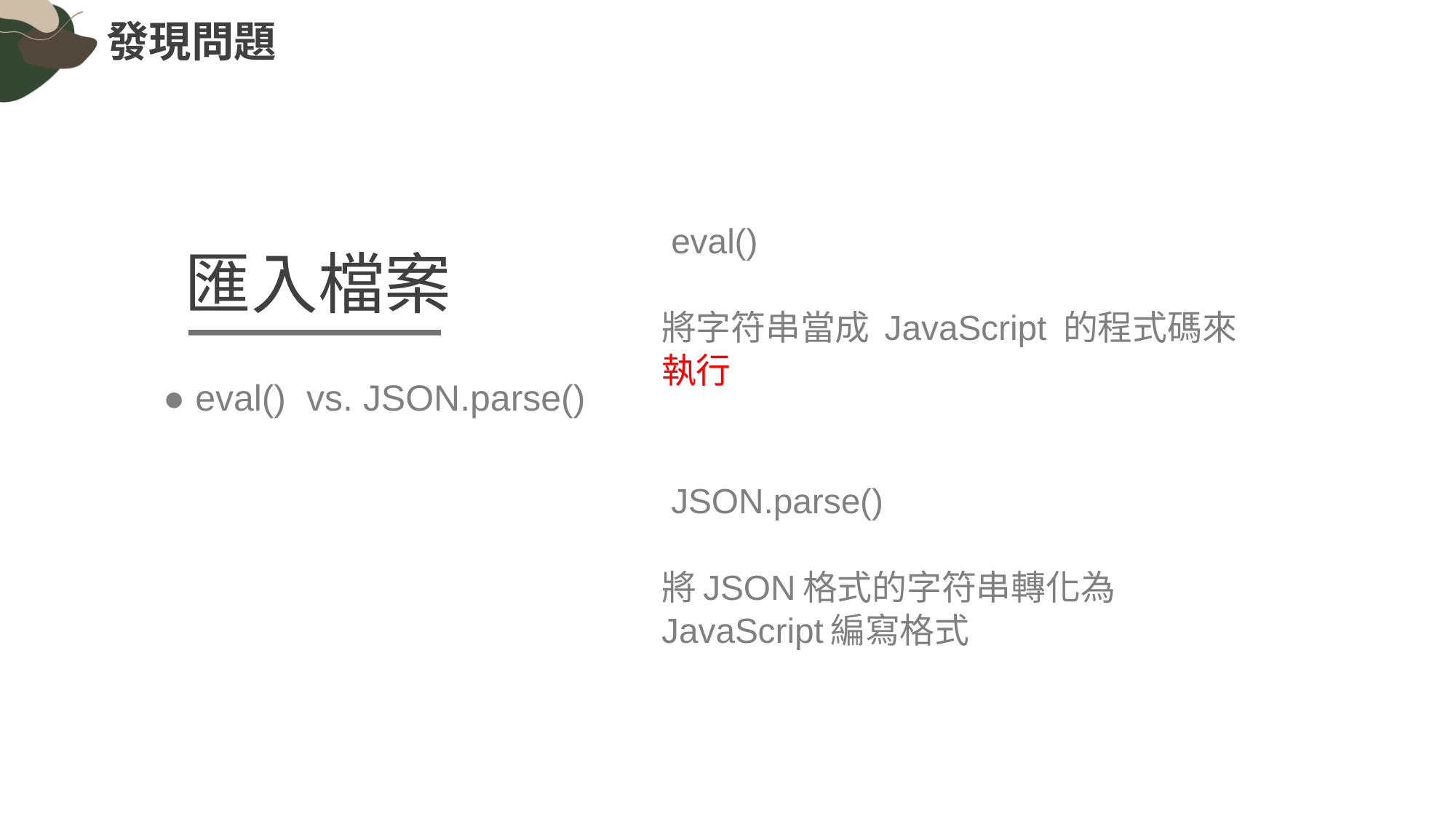

發現問題

 eval()

將字符串當成 JavaScript 的程式碼來執行

 JSON.parse()

將JSON格式的字符串轉化為JavaScript編寫格式

匯入檔案

● eval()  vs. JSON.parse()